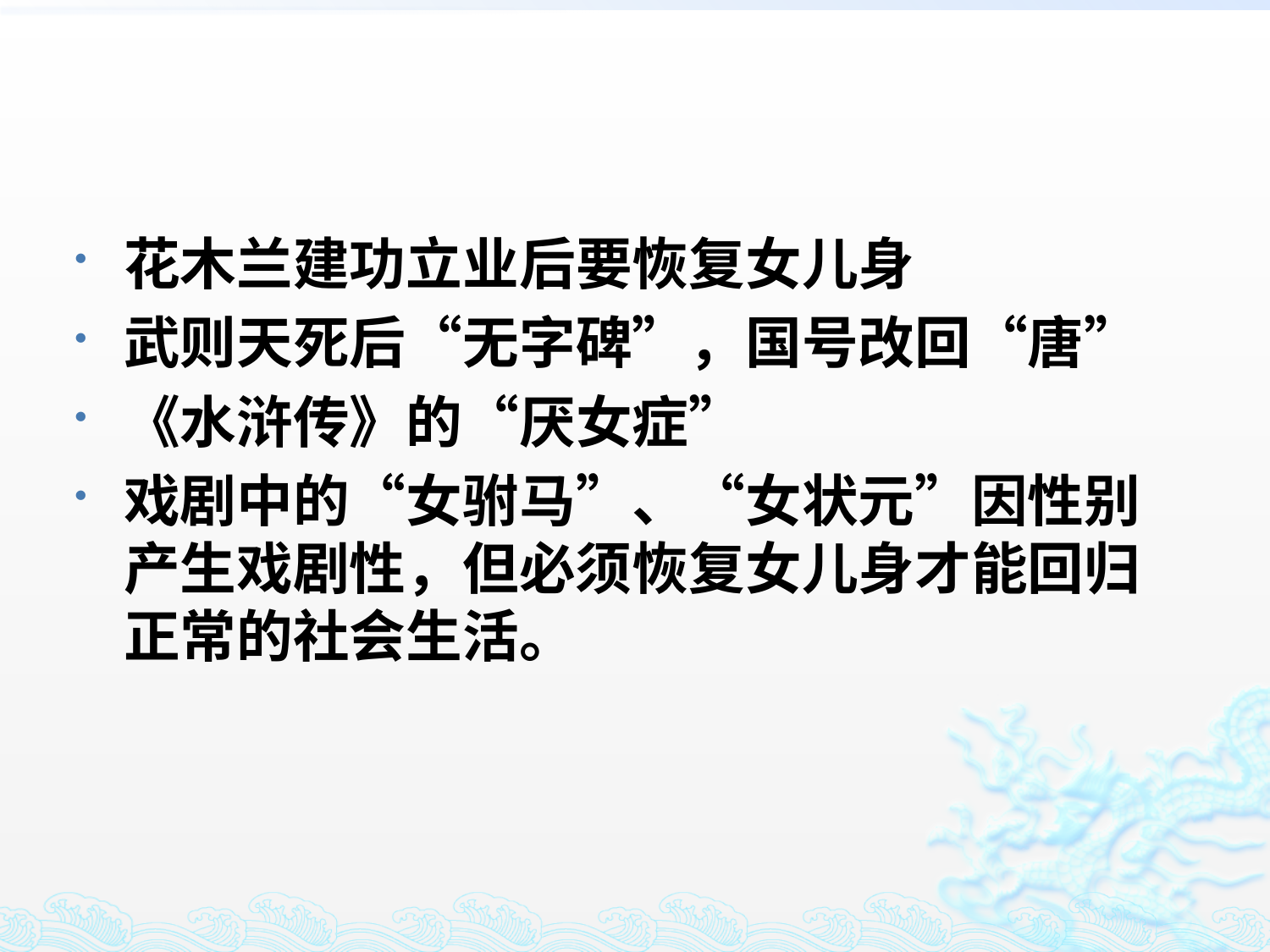

#
花木兰建功立业后要恢复女儿身
武则天死后“无字碑”，国号改回“唐”
《水浒传》的“厌女症”
戏剧中的“女驸马”、“女状元”因性别产生戏剧性，但必须恢复女儿身才能回归正常的社会生活。